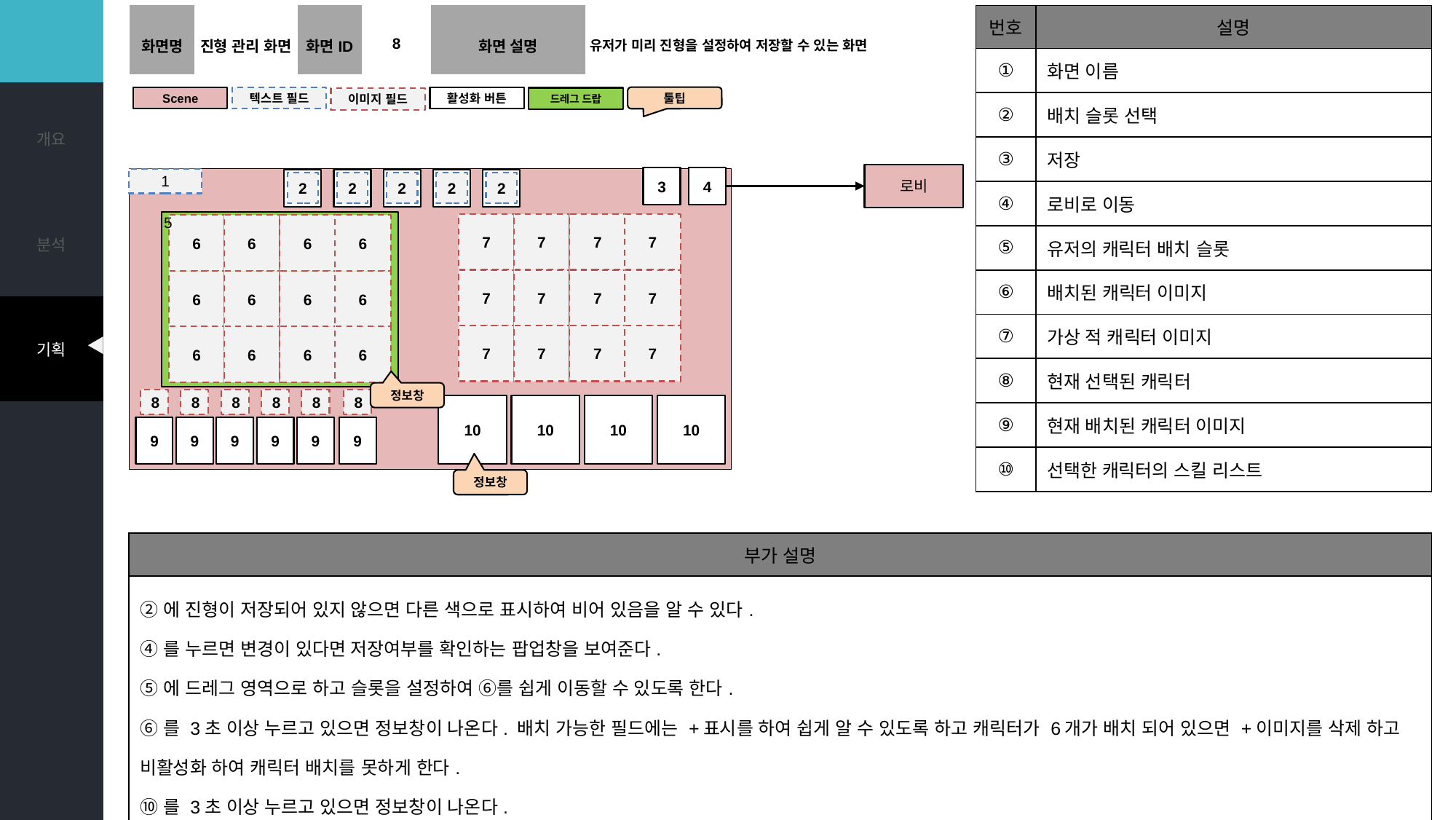

| 화면명 | 진형 관리 화면 | 화면ID | 8 | 화면 설명 | 유저가 미리 진형을 설정하여 저장할 수 있는 화면 |
| --- | --- | --- | --- | --- | --- |
| 번호 | 설명 |
| --- | --- |
| ① | 화면 이름 |
| ② | 배치 슬롯 선택 |
| ③ | 저장 |
| ④ | 로비로 이동 |
| ⑤ | 유저의 캐릭터 배치 슬롯 |
| ⑥ | 배치된 캐릭터 이미지 |
| ⑦ | 가상 적 캐릭터 이미지 |
| ⑧ | 현재 선택된 캐릭터 |
| ⑨ | 현재 배치된 캐릭터 이미지 |
| ⑩ | 선택한 캐릭터의 스킬 리스트 |
툴팁
드레그 드랍
로비
3
4

1

2

2

2

2

2
5

6
6
6
6
6
6
6
6
6
6
6
6
7
7
7
7
7
7
7
7
7
7
7
7
정보창
8
9
8
9
8
9
8
9
8
9
8
9
10
10
10
10
정보창
| 부가 설명 |
| --- |
| ②에 진형이 저장되어 있지 않으면 다른 색으로 표시하여 비어 있음을 알 수 있다. ④를 누르면 변경이 있다면 저장여부를 확인하는 팝업창을 보여준다. ⑤에 드레그 영역으로 하고 슬롯을 설정하여 ⑥를 쉽게 이동할 수 있도록 한다. ⑥를 3초 이상 누르고 있으면 정보창이 나온다. 배치 가능한 필드에는 +표시를 하여 쉽게 알 수 있도록 하고 캐릭터가 6개가 배치 되어 있으면 +이미지를 삭제 하고 비활성화 하여 캐릭터 배치를 못하게 한다. ⑩를 3초 이상 누르고 있으면 정보창이 나온다. |